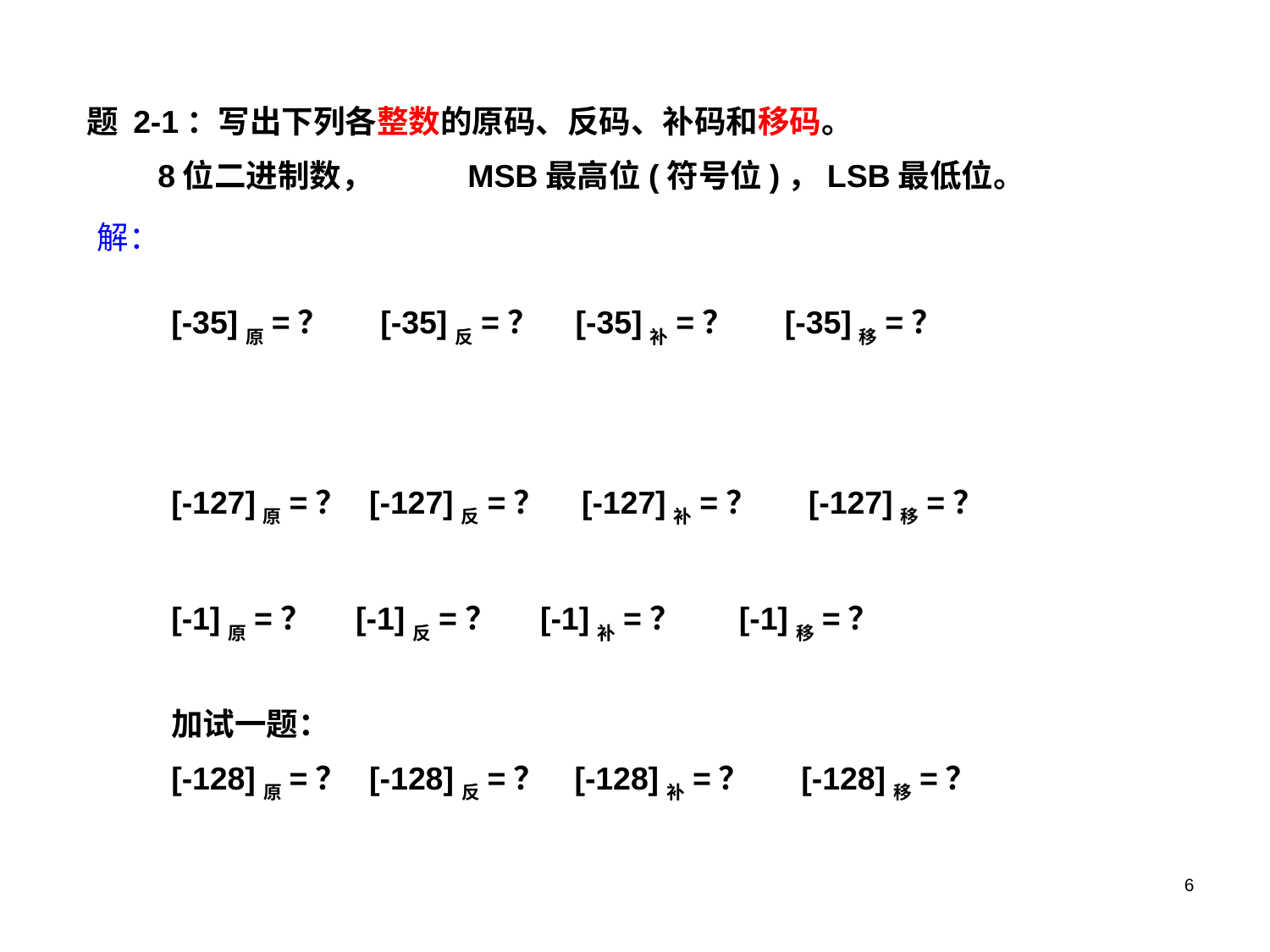

题 2-1：写出下列各整数的原码、反码、补码和移码。
        8位二进制数，	MSB最高位(符号位)，LSB最低位。
解：
[-35]原=？      [-35]反=？    [-35]补=？      [-35]移=？
[-127]原=？  [-127]反=？    [-127]补=？      [-127]移=？
[-1]原=？     [-1]反=？     [-1]补=？       [-1]移=？
加试一题：
[-128]原=？  [-128]反=？   [-128]补=？      [-128]移=？
6